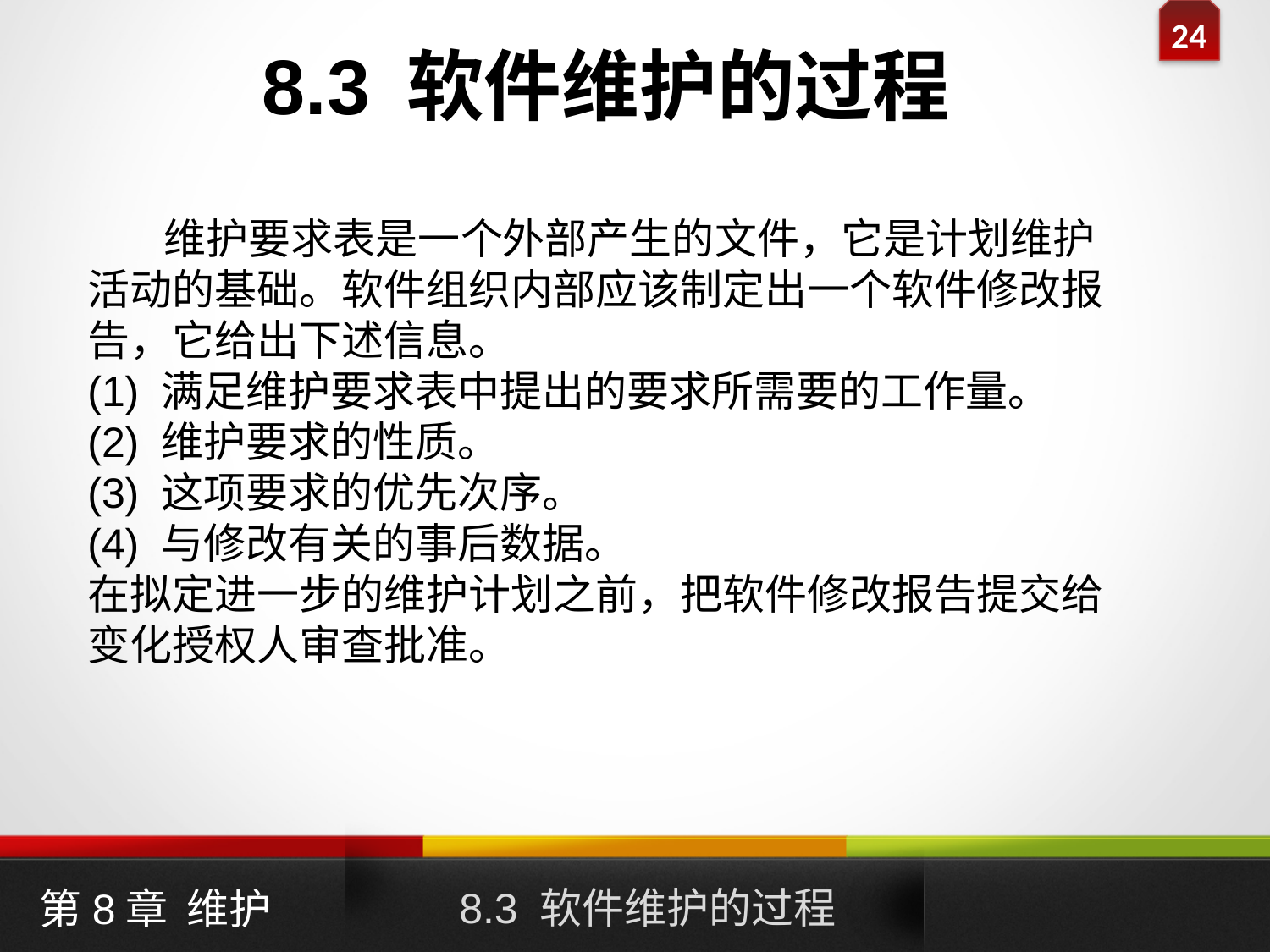

8.3 软件维护的过程
       维护要求表是一个外部产生的文件，它是计划维护活动的基础。软件组织内部应该制定出一个软件修改报告，它给出下述信息。
(1) 满足维护要求表中提出的要求所需要的工作量。
(2) 维护要求的性质。
(3) 这项要求的优先次序。
(4) 与修改有关的事后数据。
在拟定进一步的维护计划之前，把软件修改报告提交给变化授权人审查批准。
8.3 软件维护的过程